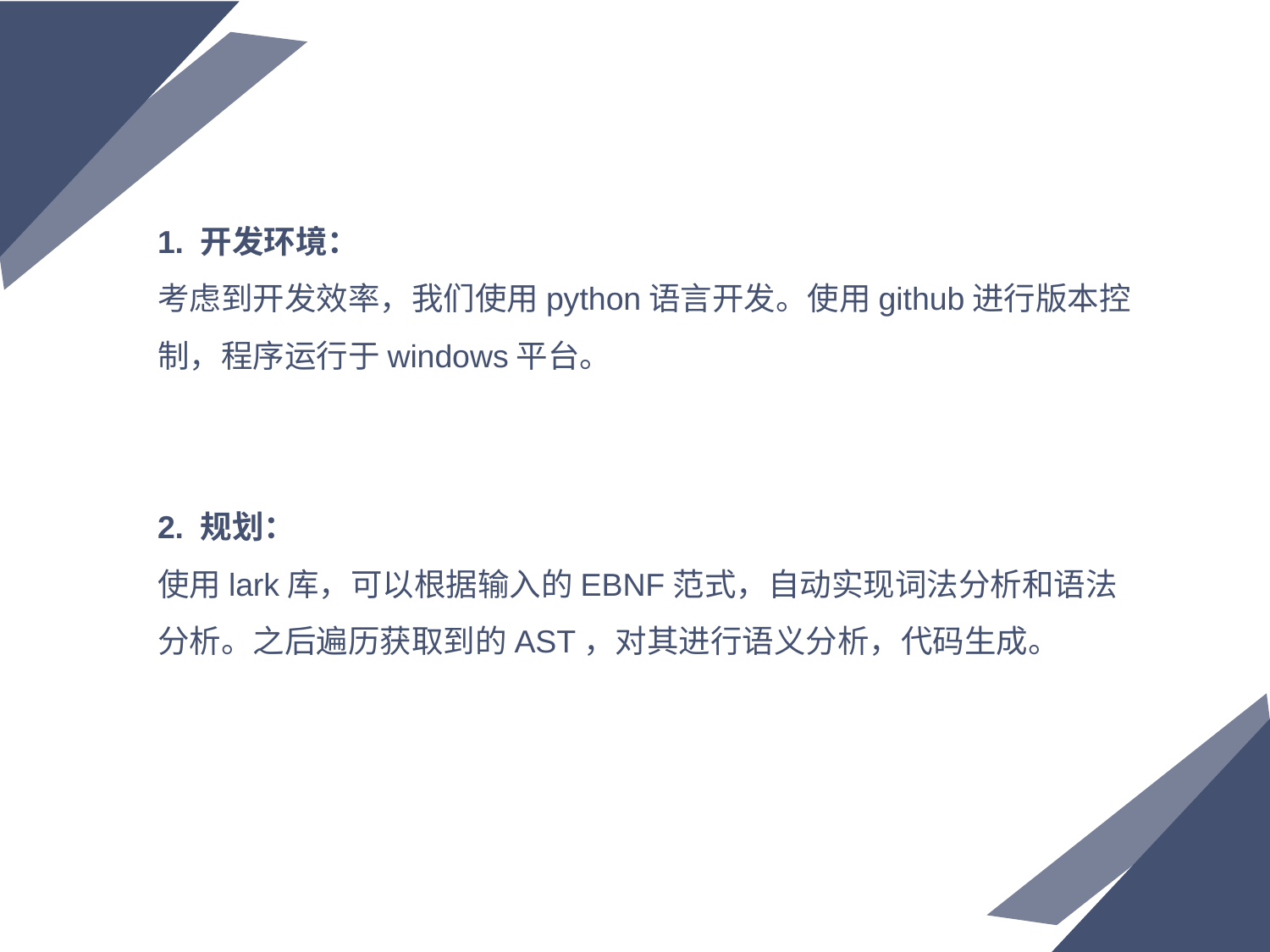

1. 开发环境：
考虑到开发效率，我们使用python语言开发。使用github进行版本控制，程序运行于windows平台。

2. 规划：
使用lark库，可以根据输入的EBNF范式，自动实现词法分析和语法分析。之后遍历获取到的AST，对其进行语义分析，代码生成。